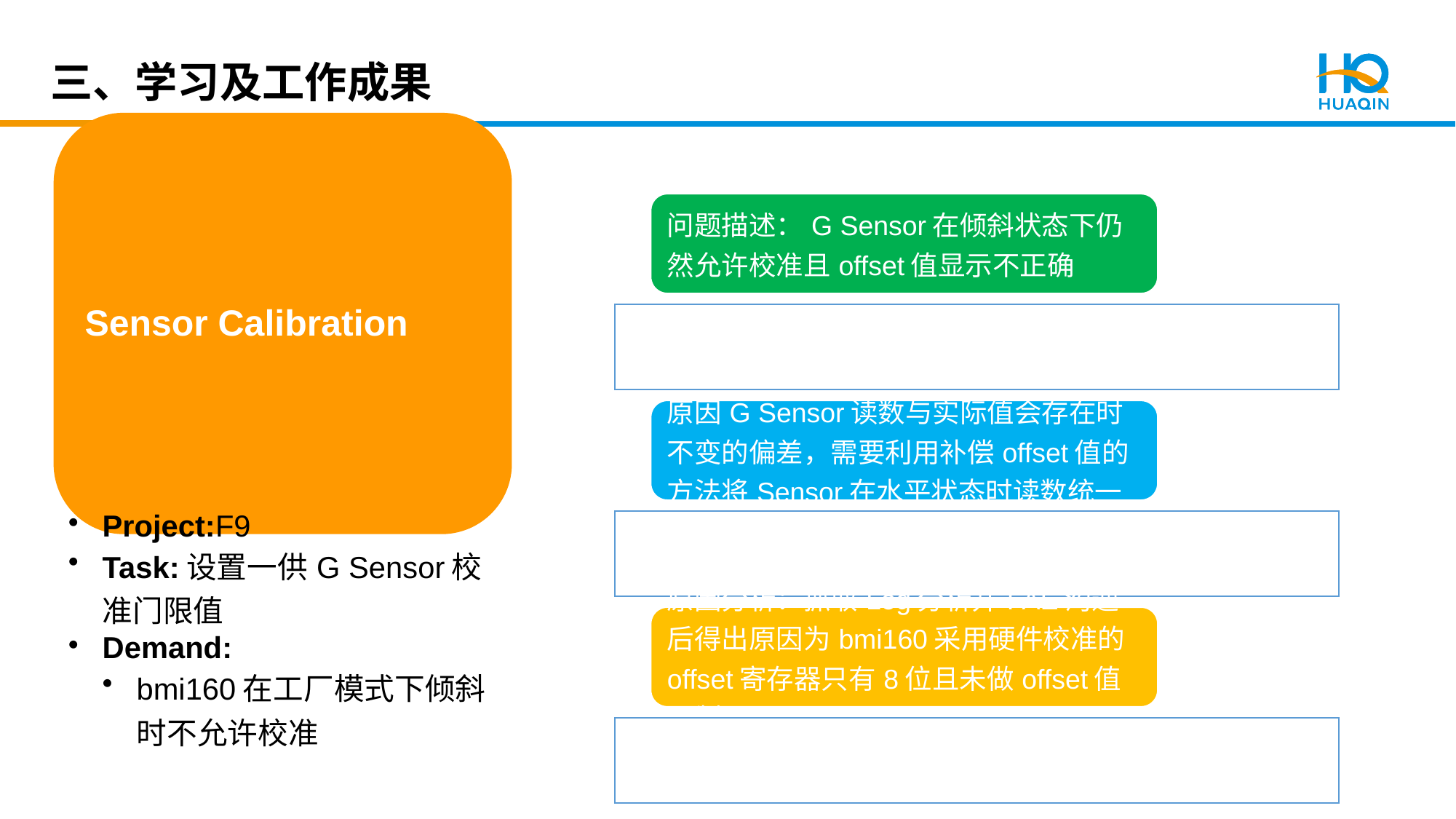

三、学习及工作成果
Sensor Calibration
Task:设置一供G Sensor校准门限值
Project:F9
Demand:
bmi160在工厂模式下倾斜时不允许校准
问题描述：G Sensor在倾斜状态下仍然允许校准且offset值显示不正确
问题背景：由于芯片噪声、组装工艺等原因G Sensor读数与实际值会存在时不变的偏差，需要利用补偿offset值的方法将Sensor在水平状态时读数统一校准至（0，0，9.8）
原因分析：抓取Log分析并FAE沟通后得出原因为bmi160采用硬件校准的offset寄存器只有8位且未做offset值限制